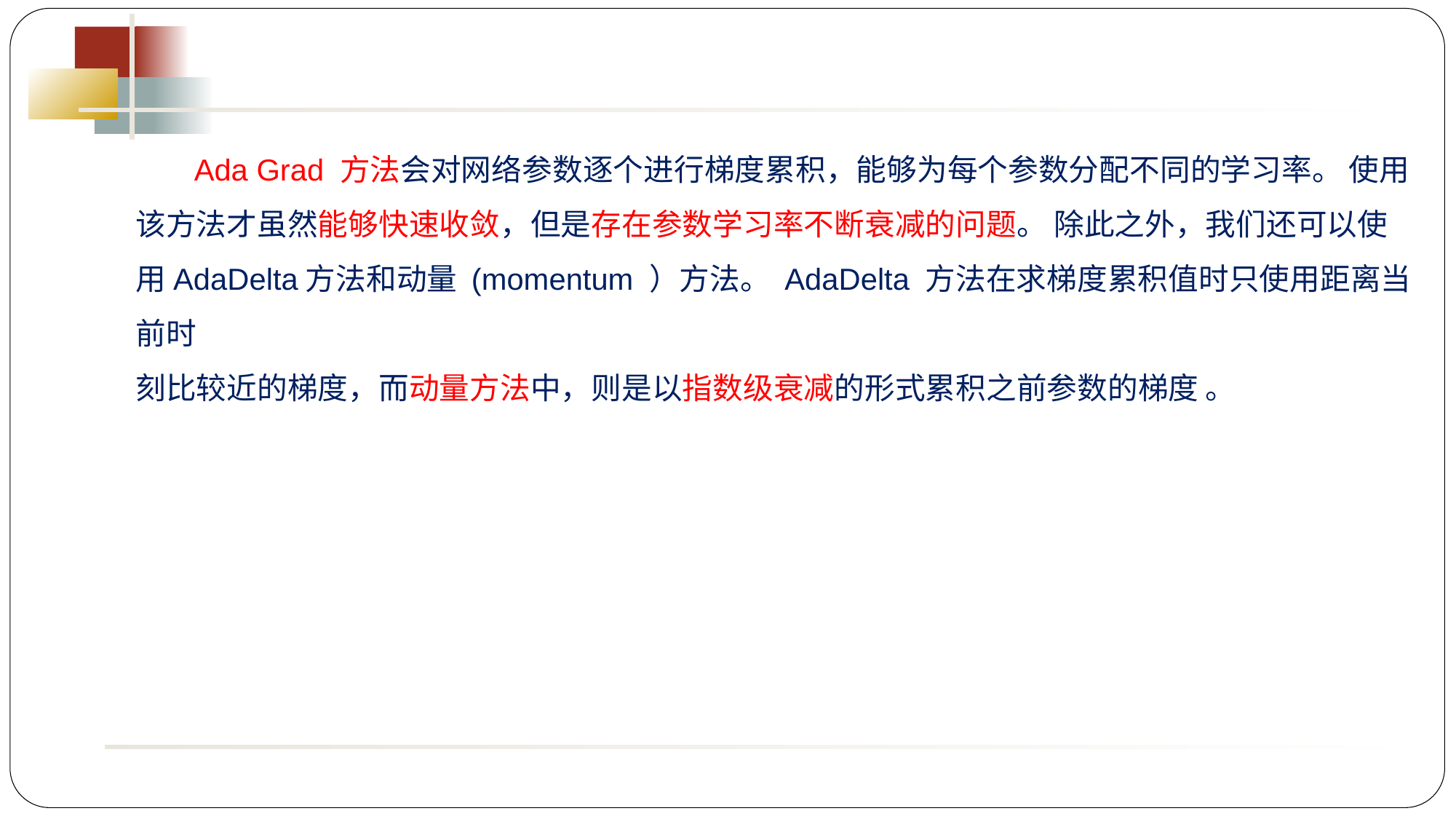

Ada Grad 方法会对网络参数逐个进行梯度累积，能够为每个参数分配不同的学习率。 使用该方法才虽然能够快速收敛，但是存在参数学习率不断衰减的问题。 除此之外，我们还可以使用AdaDelta方法和动量 (momentum ）方法。 AdaDelta 方法在求梯度累积值时只使用距离当前时
刻比较近的梯度，而动量方法中，则是以指数级衰减的形式累积之前参数的梯度 。